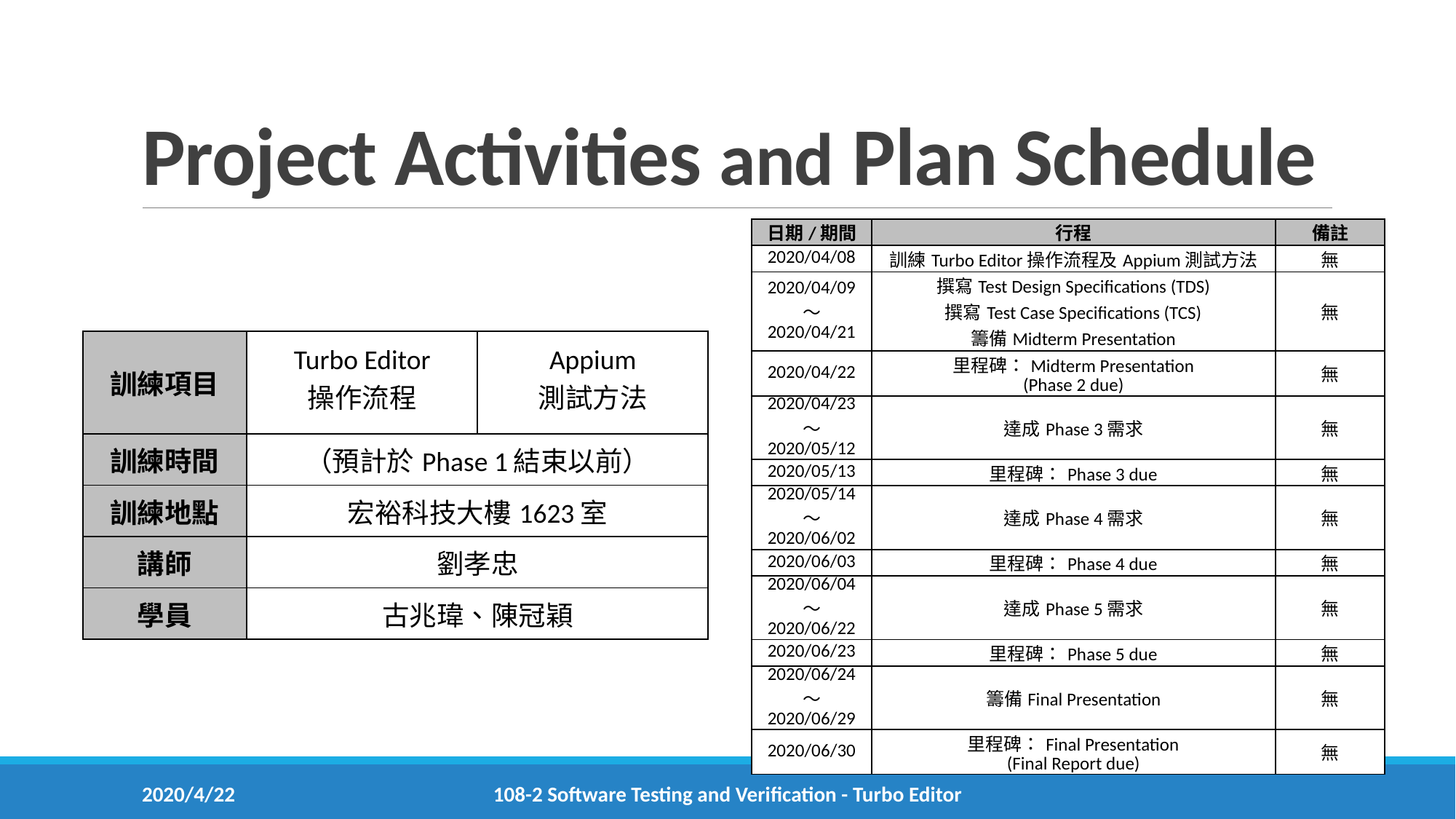

# Project Activities and Plan Schedule
| 日期/期間 | 行程 | 備註 |
| --- | --- | --- |
| 2020/04/08 | 訓練Turbo Editor操作流程及Appium測試方法 | 無 |
| 2020/04/09 ～ 2020/04/21 | 撰寫Test Design Specifications (TDS) 撰寫Test Case Specifications (TCS) 籌備Midterm Presentation | 無 |
| 2020/04/22 | 里程碑：Midterm Presentation (Phase 2 due) | 無 |
| 2020/04/23 ～ 2020/05/12 | 達成Phase 3需求 | 無 |
| 2020/05/13 | 里程碑：Phase 3 due | 無 |
| 2020/05/14 ～ 2020/06/02 | 達成Phase 4需求 | 無 |
| 2020/06/03 | 里程碑：Phase 4 due | 無 |
| 2020/06/04 ～ 2020/06/22 | 達成Phase 5需求 | 無 |
| 2020/06/23 | 里程碑：Phase 5 due | 無 |
| 2020/06/24 ～ 2020/06/29 | 籌備Final Presentation | 無 |
| 2020/06/30 | 里程碑：Final Presentation (Final Report due) | 無 |
| 訓練項目 | Turbo Editor 操作流程 | Appium 測試方法 |
| --- | --- | --- |
| 訓練時間 | （預計於Phase 1結束以前） |  |
| 訓練地點 | 宏裕科技大樓1623室 |  |
| 講師 | 劉孝忠 |  |
| 學員 | 古兆瑋、陳冠穎 |  |
2020/4/22
108-2 Software Testing and Verification - Turbo Editor